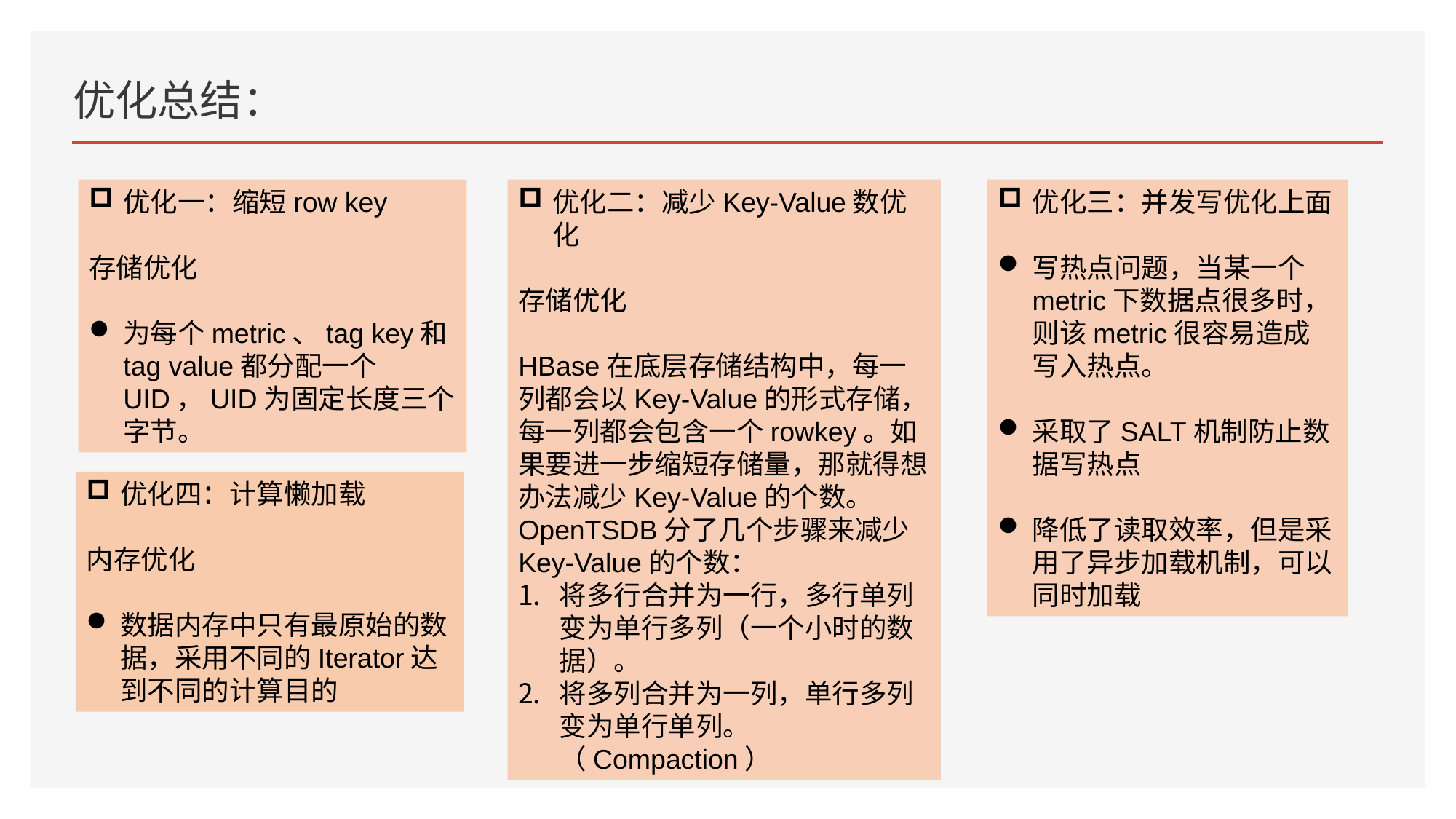

# 优化总结：
优化一：缩短row key

存储优化

为每个metric、tag key和tag value都分配一个UID，UID为固定长度三个字节。
优化二：减少Key-Value数优化

存储优化

HBase在底层存储结构中，每一列都会以Key-Value的形式存储，每一列都会包含一个rowkey。如果要进一步缩短存储量，那就得想办法减少Key-Value的个数。
OpenTSDB分了几个步骤来减少Key-Value的个数：
将多行合并为一行，多行单列变为单行多列（一个小时的数据）。
将多列合并为一列，单行多列变为单行单列。（Compaction）
优化三：并发写优化上面

写热点问题，当某一个metric下数据点很多时，则该metric很容易造成写入热点。

采取了SALT机制防止数据写热点

降低了读取效率，但是采用了异步加载机制，可以同时加载
优化四：计算懒加载

内存优化

数据内存中只有最原始的数据，采用不同的Iterator达到不同的计算目的